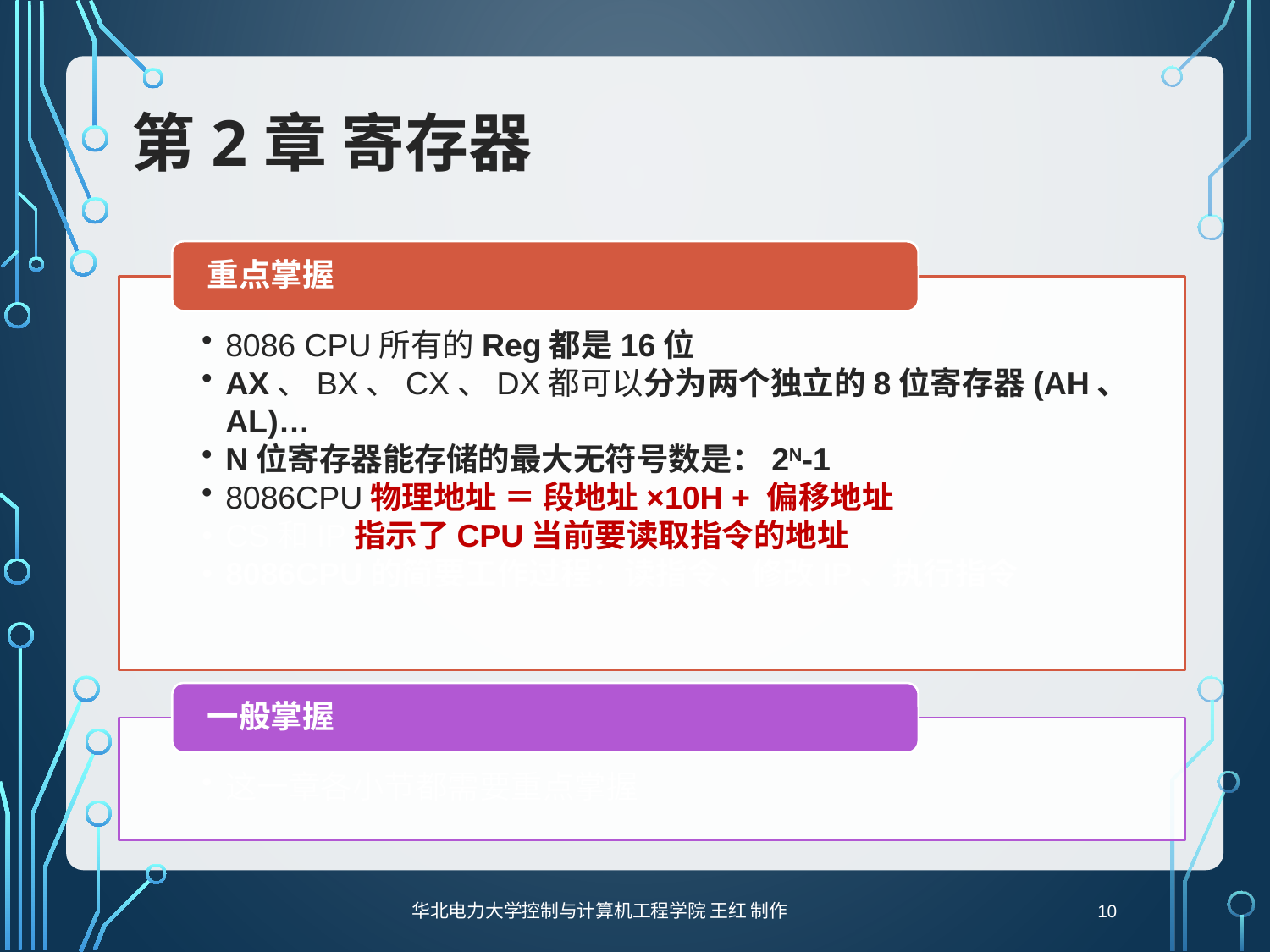

# 第2章 寄存器
8086 CPU所有的Reg都是16位
AX、BX、CX、DX都可以分为两个独立的8位寄存器(AH、AL)…
N位寄存器能存储的最大无符号数是：2N-1
8086CPU物理地址 ＝ 段地址×10H + 偏移地址
CS和IP指示了CPU当前要读取指令的地址
8086CPU的简要工作过程：读指令、修改IP、执行指令
重点掌握
这一章各小节都需要重点掌握
一般掌握
10
华北电力大学控制与计算机工程学院 王红 制作